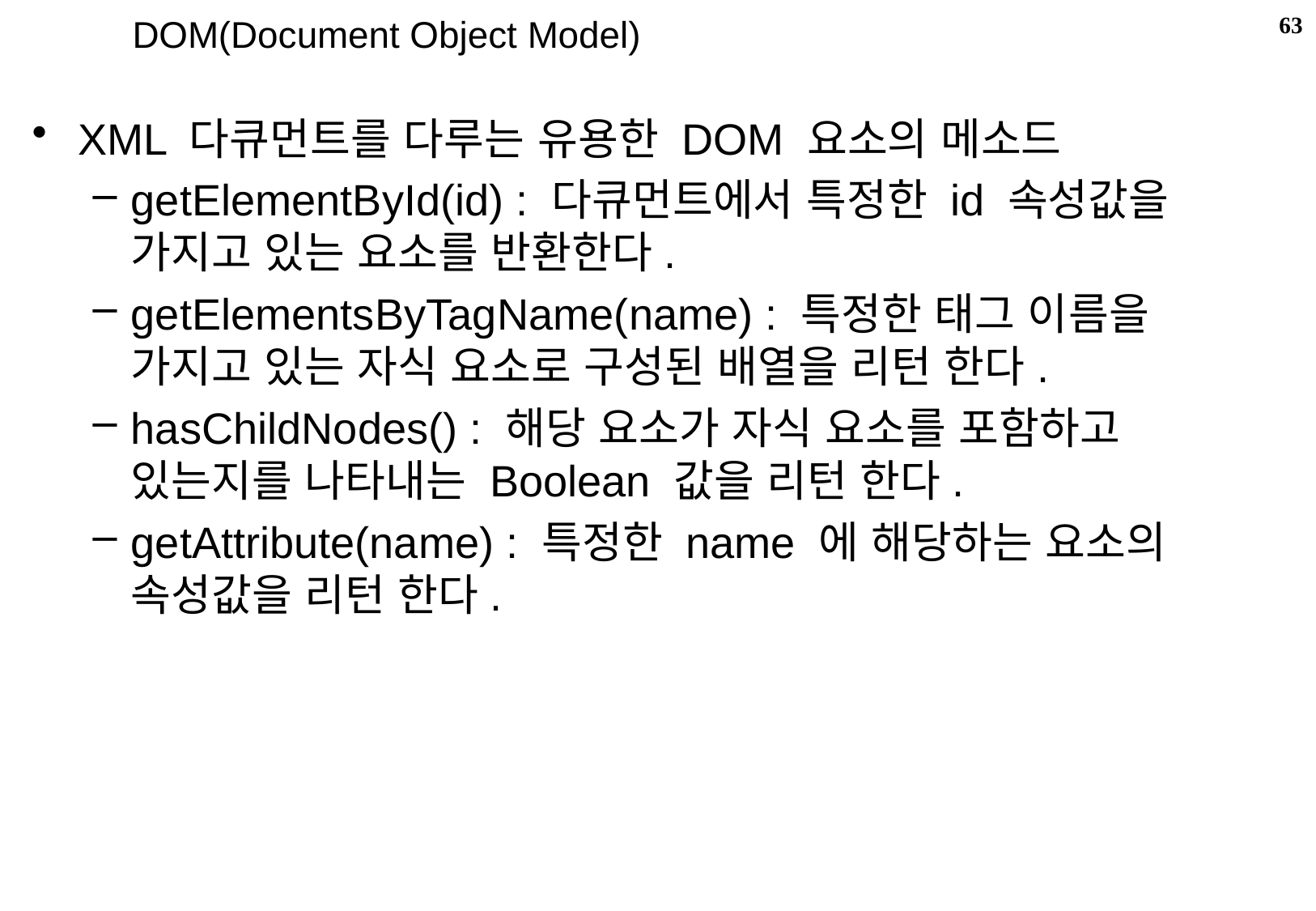

63
DOM(Document Object Model)
XML 다큐먼트를 다루는 유용한 DOM 요소의 메소드
getElementById(id) : 다큐먼트에서 특정한 id 속성값을 가지고 있는 요소를 반환한다.
getElementsByTagName(name) : 특정한 태그 이름을 가지고 있는 자식 요소로 구성된 배열을 리턴 한다.
hasChildNodes() : 해당 요소가 자식 요소를 포함하고 있는지를 나타내는 Boolean 값을 리턴 한다.
getAttribute(name) : 특정한 name 에 해당하는 요소의 속성값을 리턴 한다.